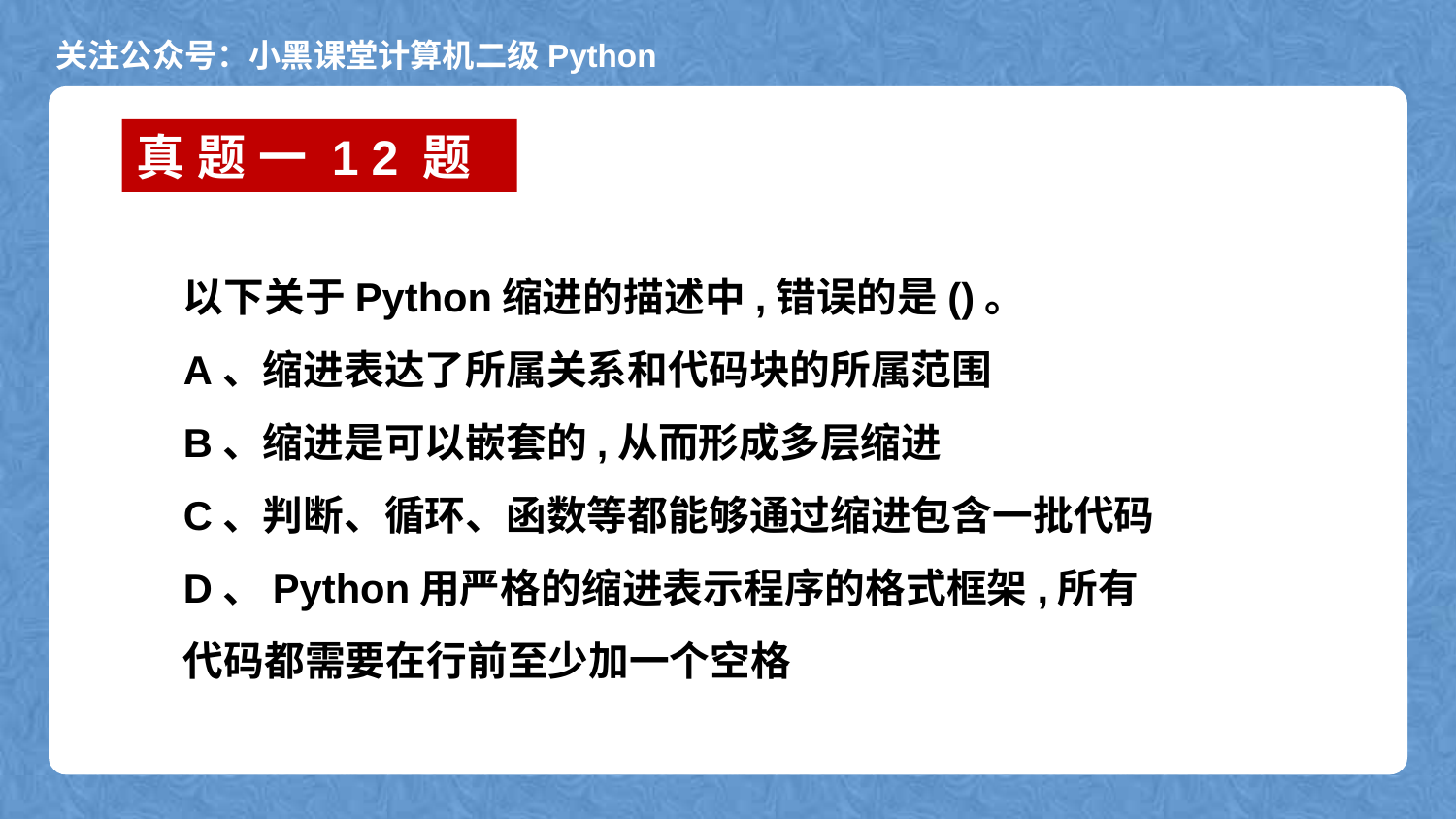

真题一12题
以下关于Python缩进的描述中,错误的是()。
A、缩进表达了所属关系和代码块的所属范围
B、缩进是可以嵌套的,从而形成多层缩进
C、判断、循环、函数等都能够通过缩进包含一批代码
D、Python用严格的缩进表示程序的格式框架,所有代码都需要在行前至少加一个空格